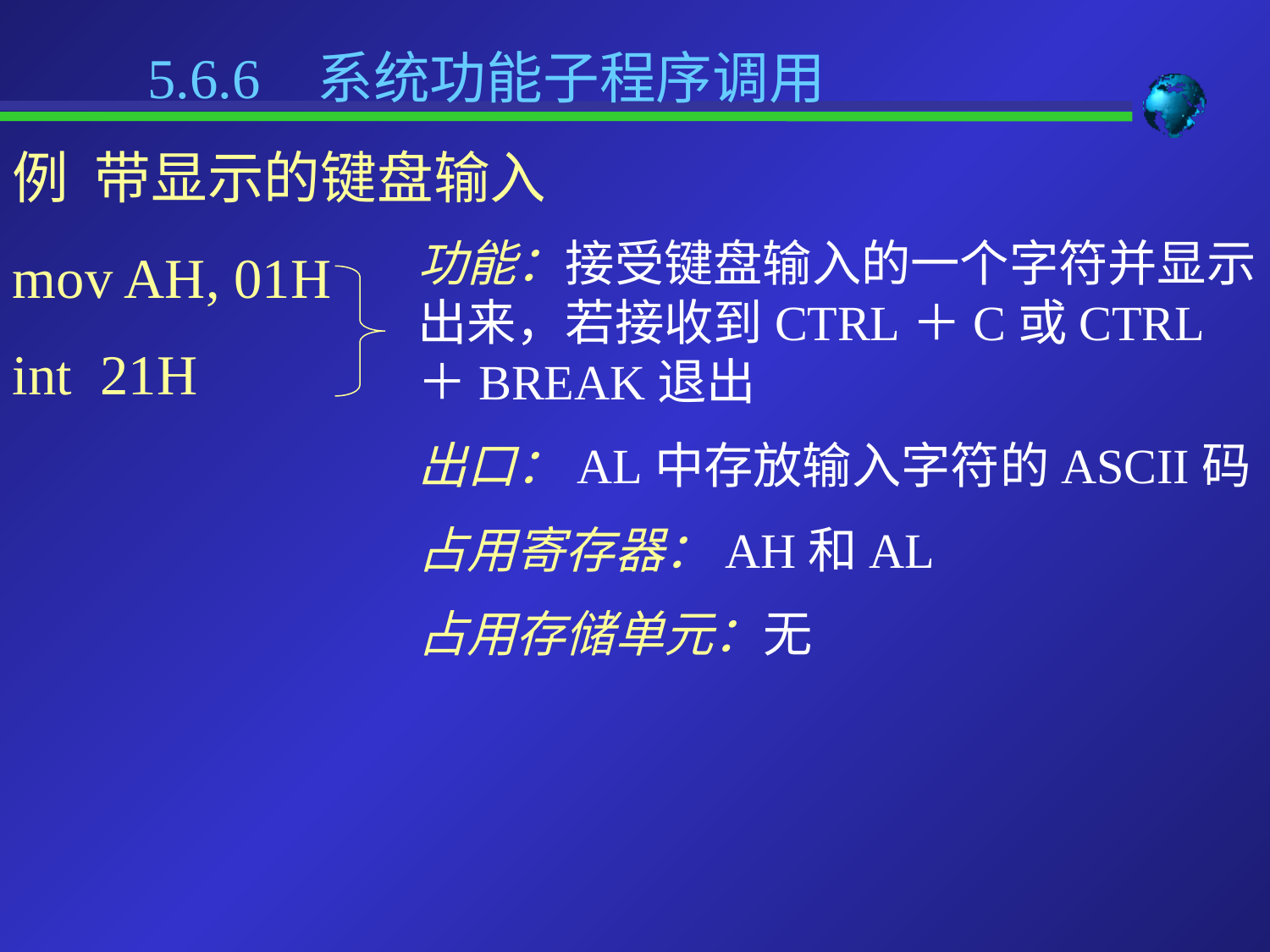

5.6.6   系统功能子程序调用
例  带显示的键盘输入
功能：接受键盘输入的一个字符并显示出来，若接收到CTRL＋C或CTRL＋BREAK退出
出口：AL中存放输入字符的ASCII码
占用寄存器：AH和AL
占用存储单元：无
mov AH, 01H
int  21H

68